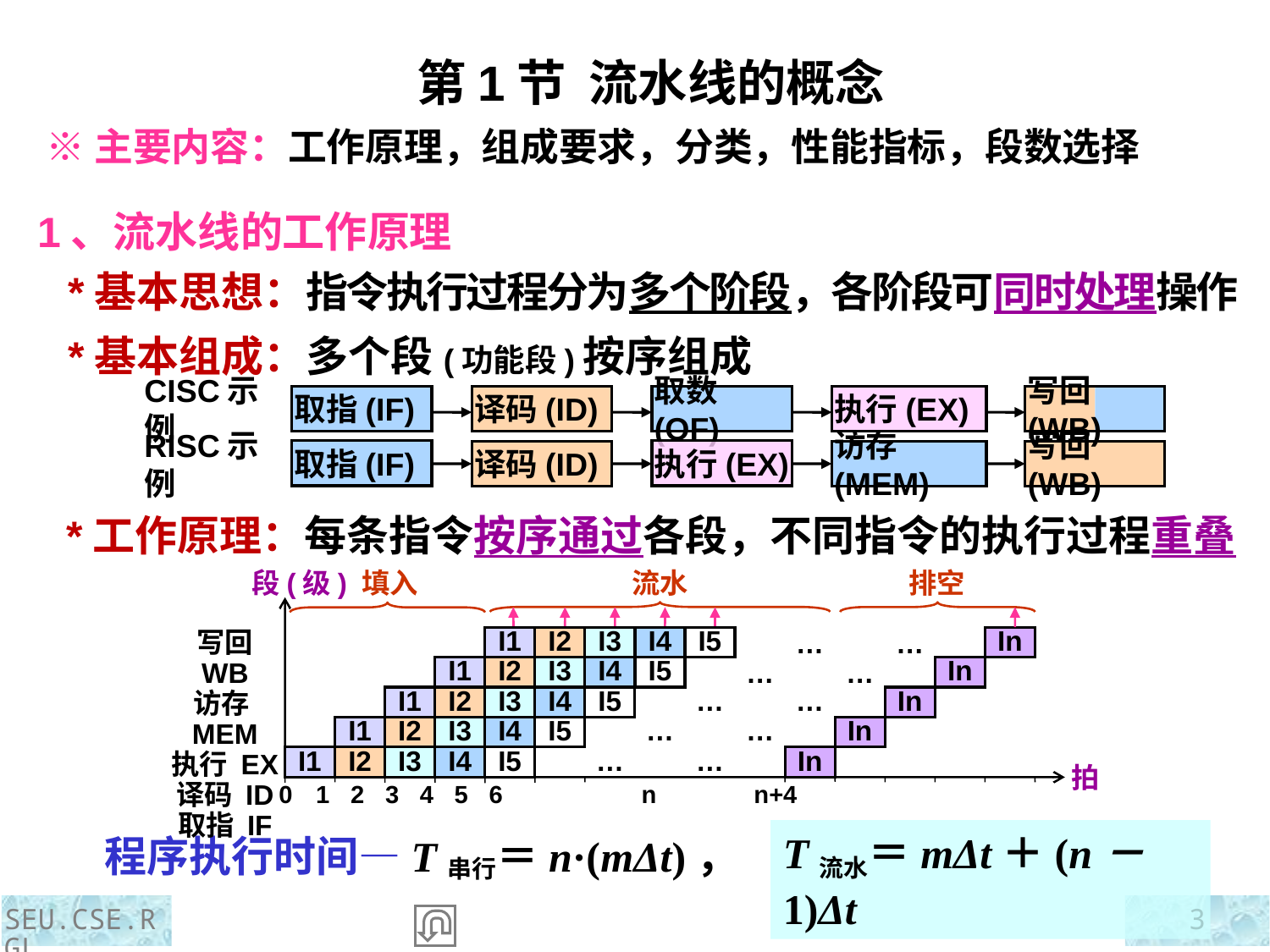

第1节  流水线的概念
 ※主要内容：工作原理，组成要求，分类，性能指标，段数选择
1、流水线的工作原理
  *基本思想：指令执行过程分为多个阶段，各阶段可同时处理操作
  *基本组成：多个段(功能段)按序组成
CISC示例
取指(IF)
取数(OF)
执行(EX)

写回(WB)

译码(ID)

取指(IF)
执行(EX)
RISC示例
译码(ID)
访存(MEM)
写回(WB)

  *工作原理：每条指令按序通过各段，不同指令的执行过程重叠
段(级)

写回 WB
访存MEM
执行 EX
译码 ID
取指 IF
I1
I2
I3
I4
I5
In
…
…
I1
I2
I3
I4
I5
In
…
…
I1
I2
I3
I4
I5
…
…
In
I1
I2
I3
I4
I5
…
…
In
I1
I2
I3
I4
I5
…
…
In
拍

0   1   2   3   4   5   6                   n              n+4

填入
流水
排空
      程序执行时间—T串行＝n·(mΔt)，
T流水＝mΔt＋(n－1)Δt
SEU.CSE.RGL
3